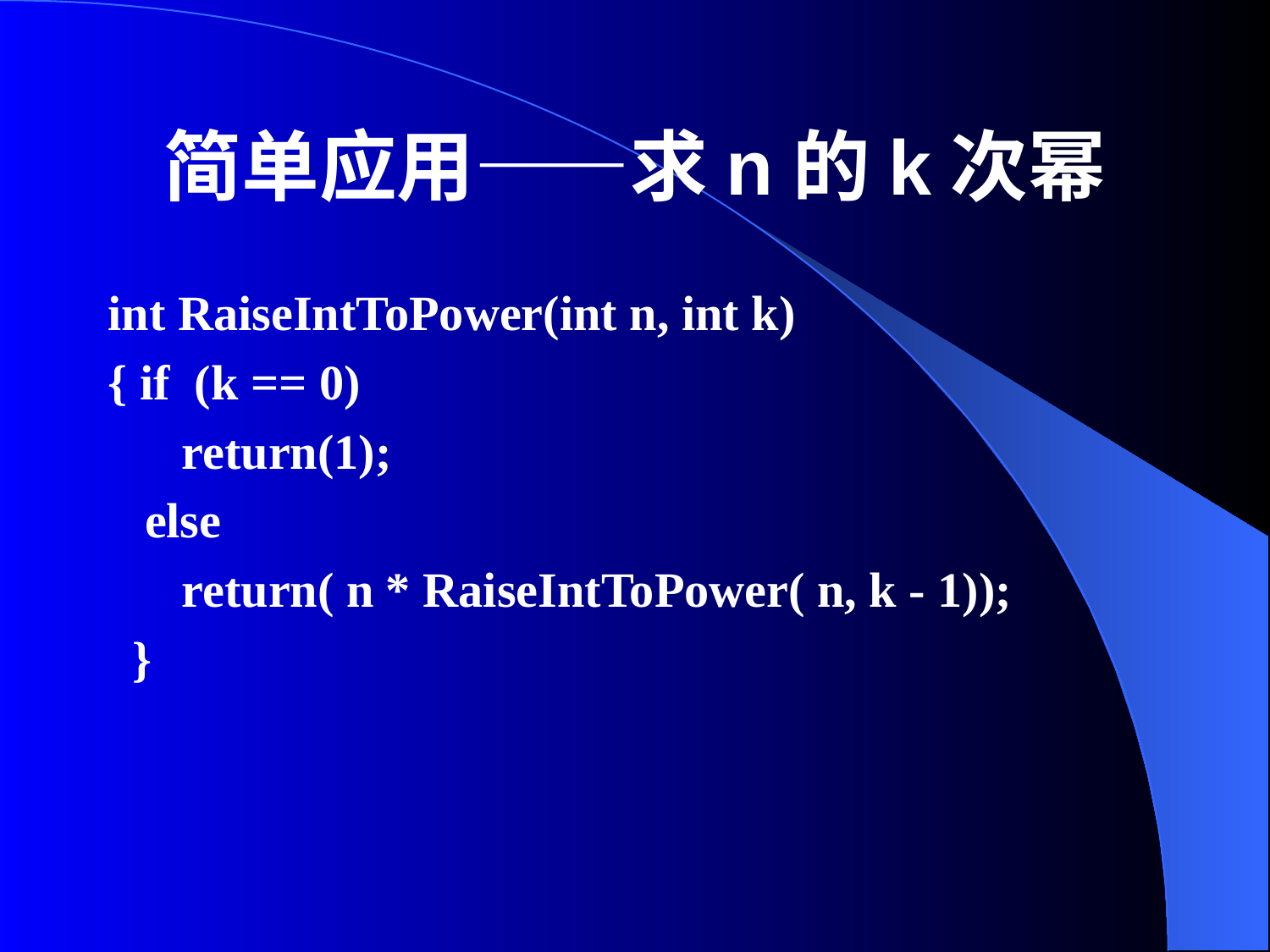

# 简单应用——求n的k次幂
int RaiseIntToPower(int n, int k)
{ if  (k == 0)
      return(1);
   else
      return( n * RaiseIntToPower( n, k - 1));
  }